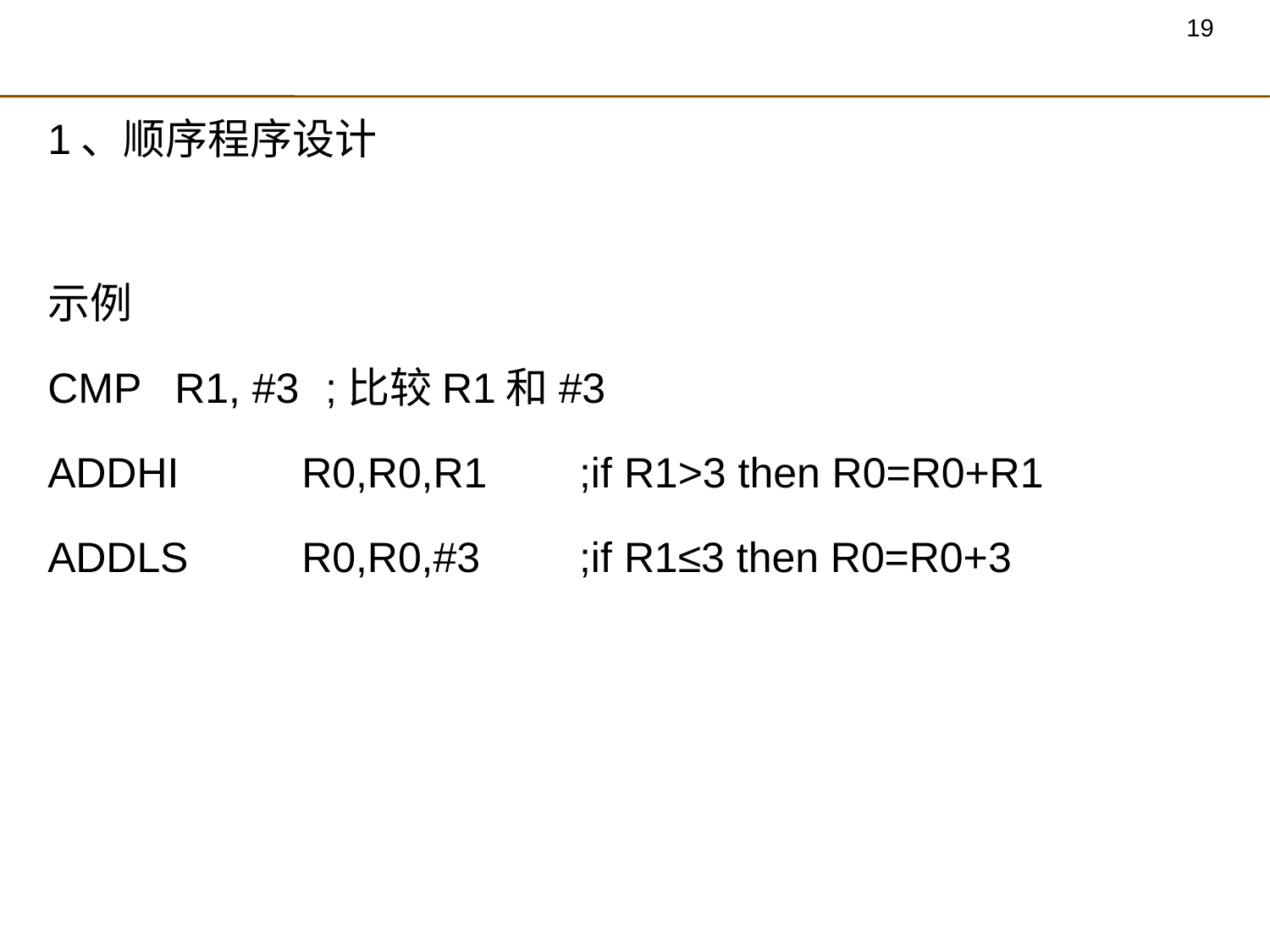

1、顺序程序设计

示例
CMP  	R1, #3	  ;比较R1和#3
ADDHI	R0,R0,R1	  ;if R1>3 then R0=R0+R1
ADDLS	R0,R0,#3	  ;if R1≤3 then R0=R0+3